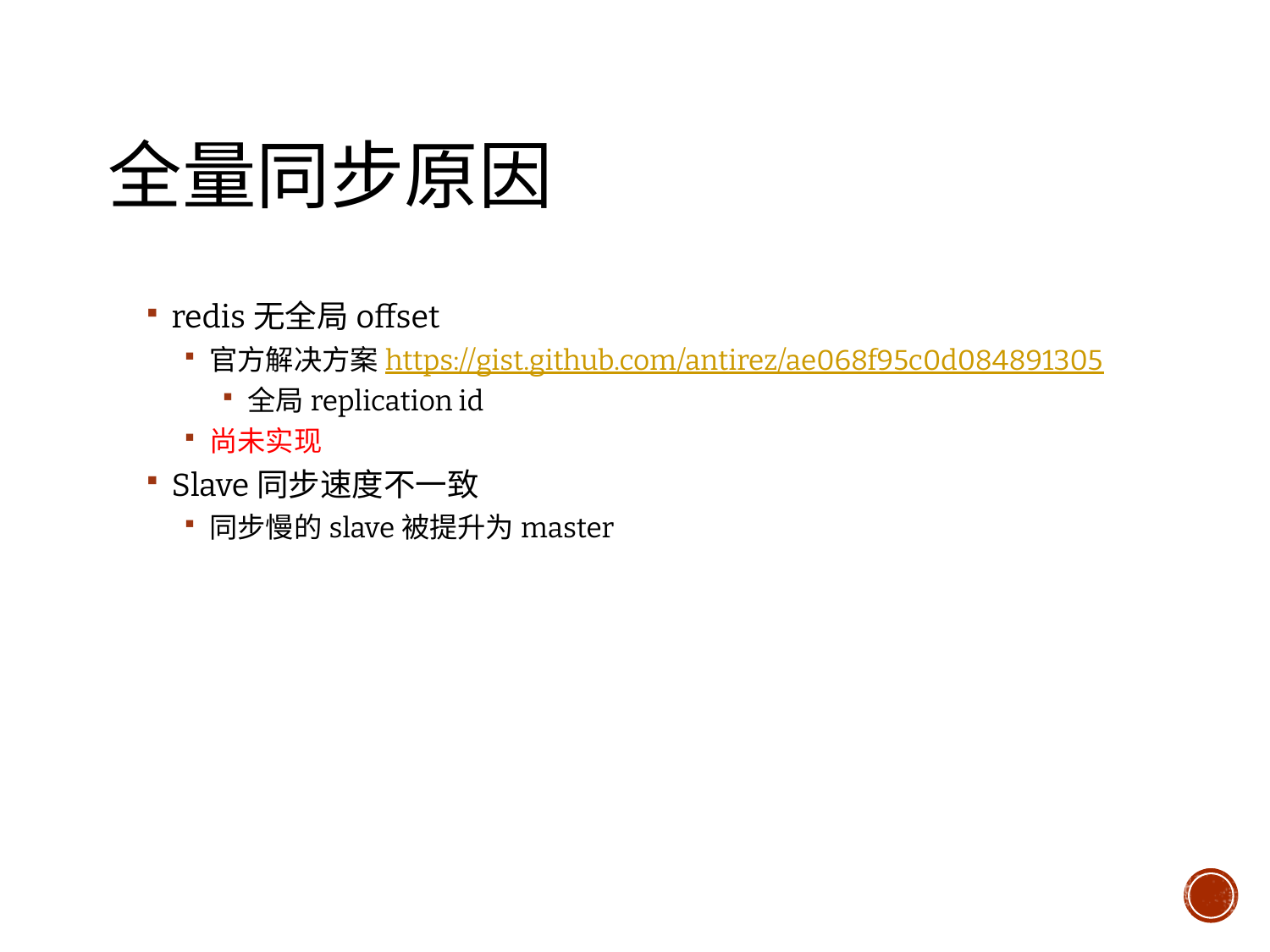

# 全量同步原因
redis无全局offset
官方解决方案https://gist.github.com/antirez/ae068f95c0d084891305
全局replication id
尚未实现
Slave同步速度不一致
同步慢的slave被提升为master